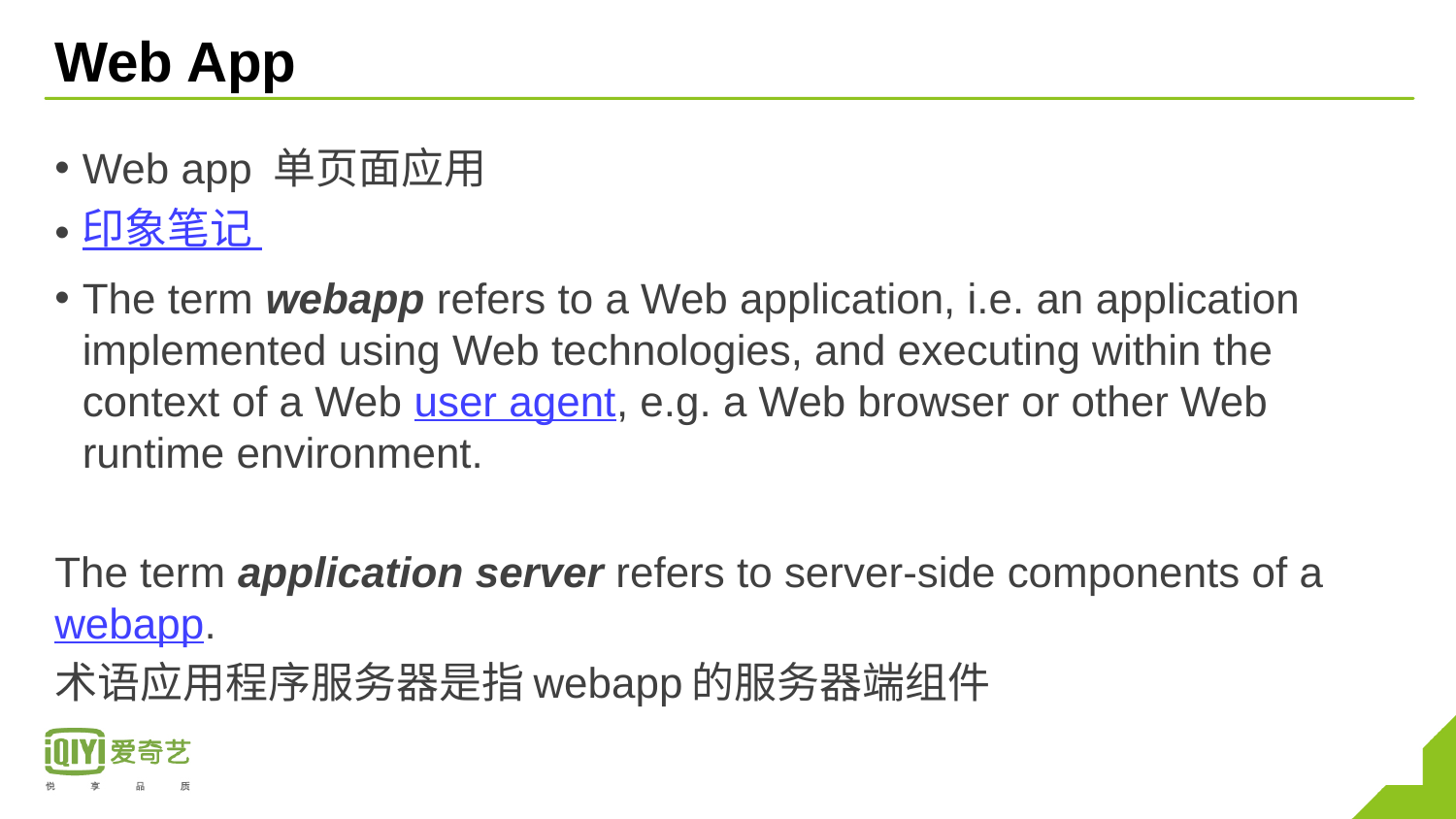

# Web App
Web app 单页面应用
印象笔记
The term webapp refers to a Web application, i.e. an application implemented using Web technologies, and executing within the context of a Web user agent, e.g. a Web browser or other Web runtime environment.

The term application server refers to server-side components of a webapp.
术语应用程序服务器是指webapp的服务器端组件